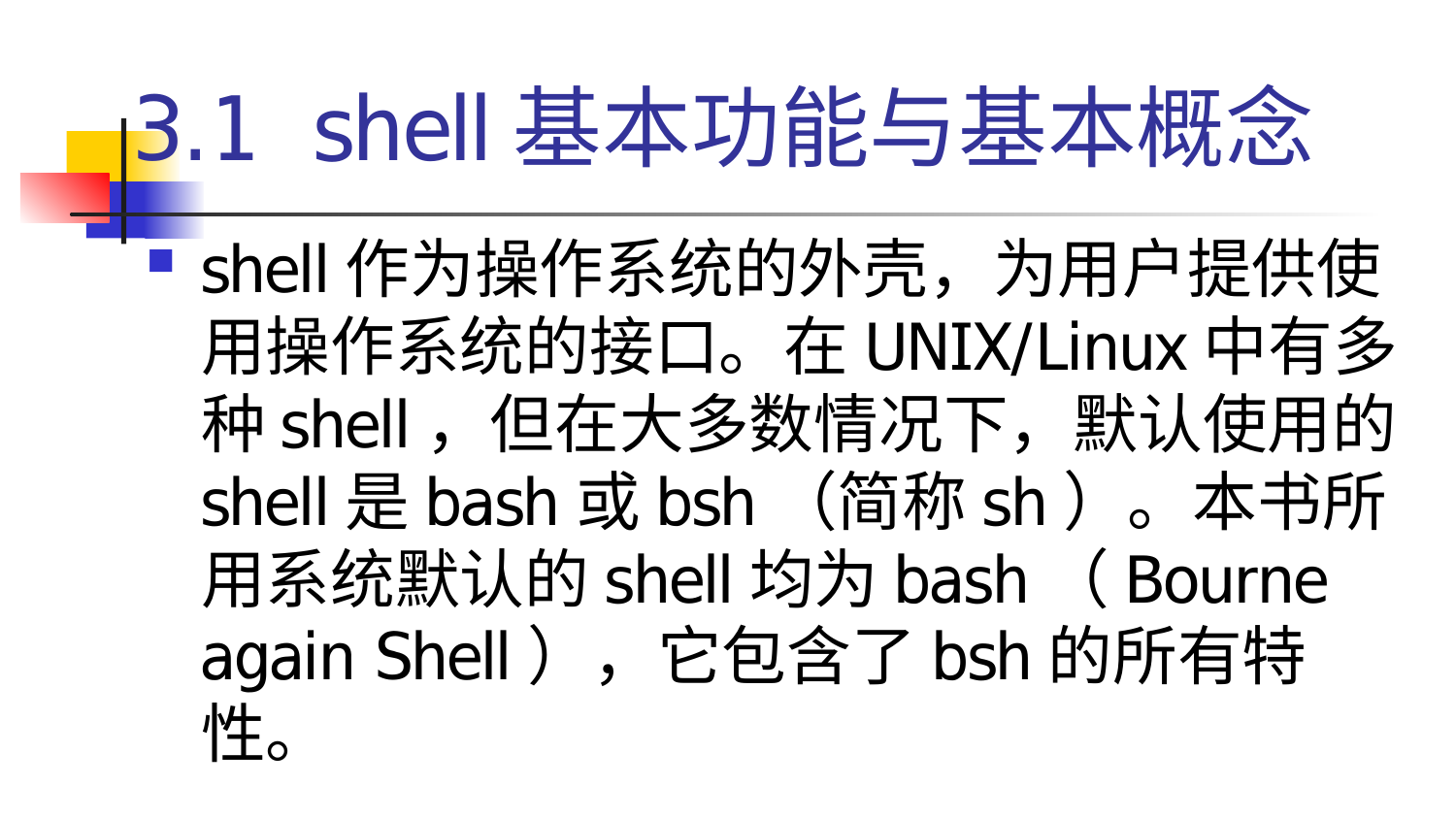

# 3.1  shell基本功能与基本概念
shell作为操作系统的外壳，为用户提供使用操作系统的接口。在UNIX/Linux中有多种shell，但在大多数情况下，默认使用的shell是bash或bsh（简称sh）。本书所用系统默认的shell均为bash（Bourne again Shell），它包含了bsh的所有特性。